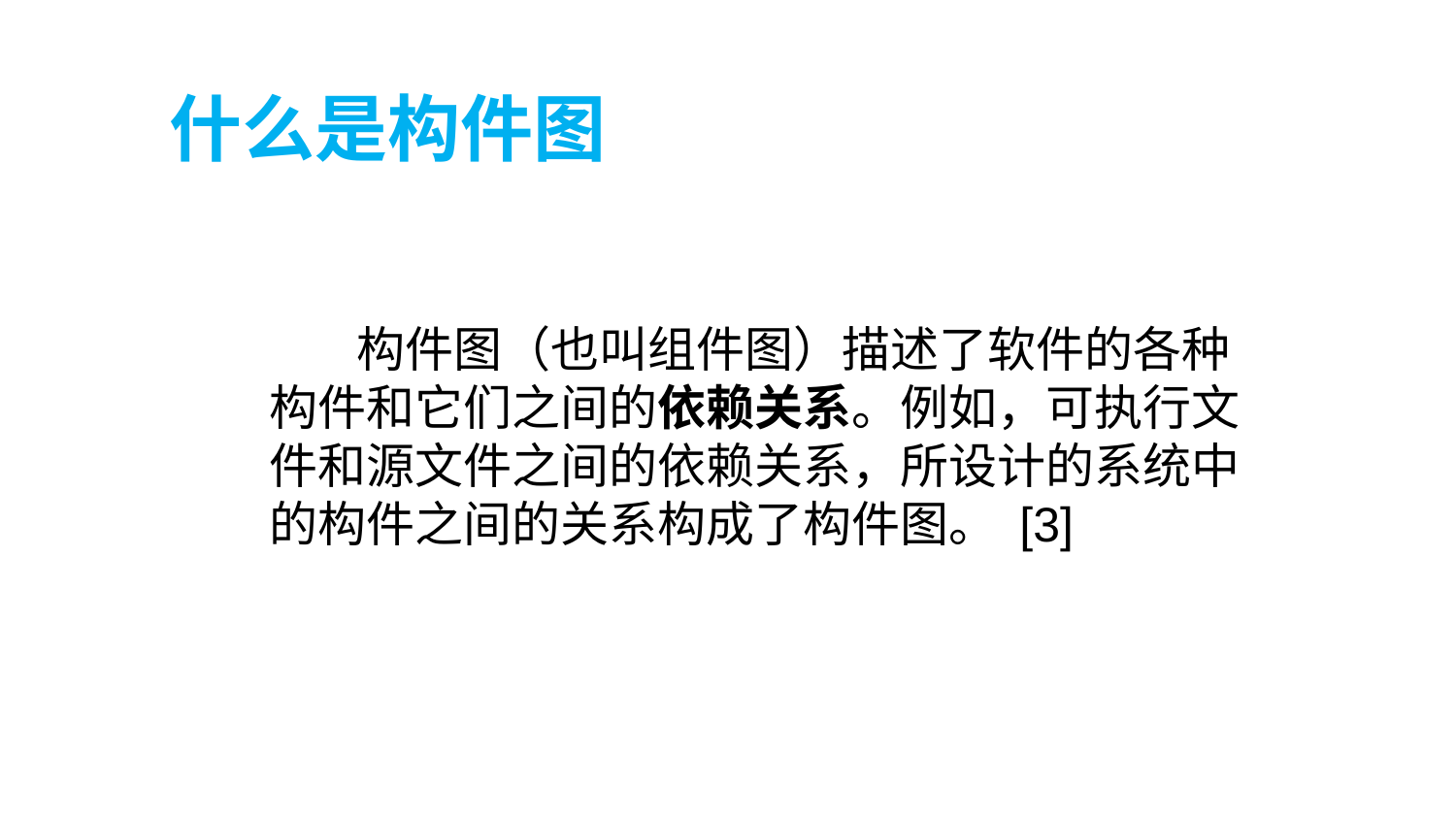

什么是构件图
           构件图（也叫组件图）描述了软件的各种构件和它们之间的依赖关系。例如，可执行文件和源文件之间的依赖关系，所设计的系统中的构件之间的关系构成了构件图。 [3]